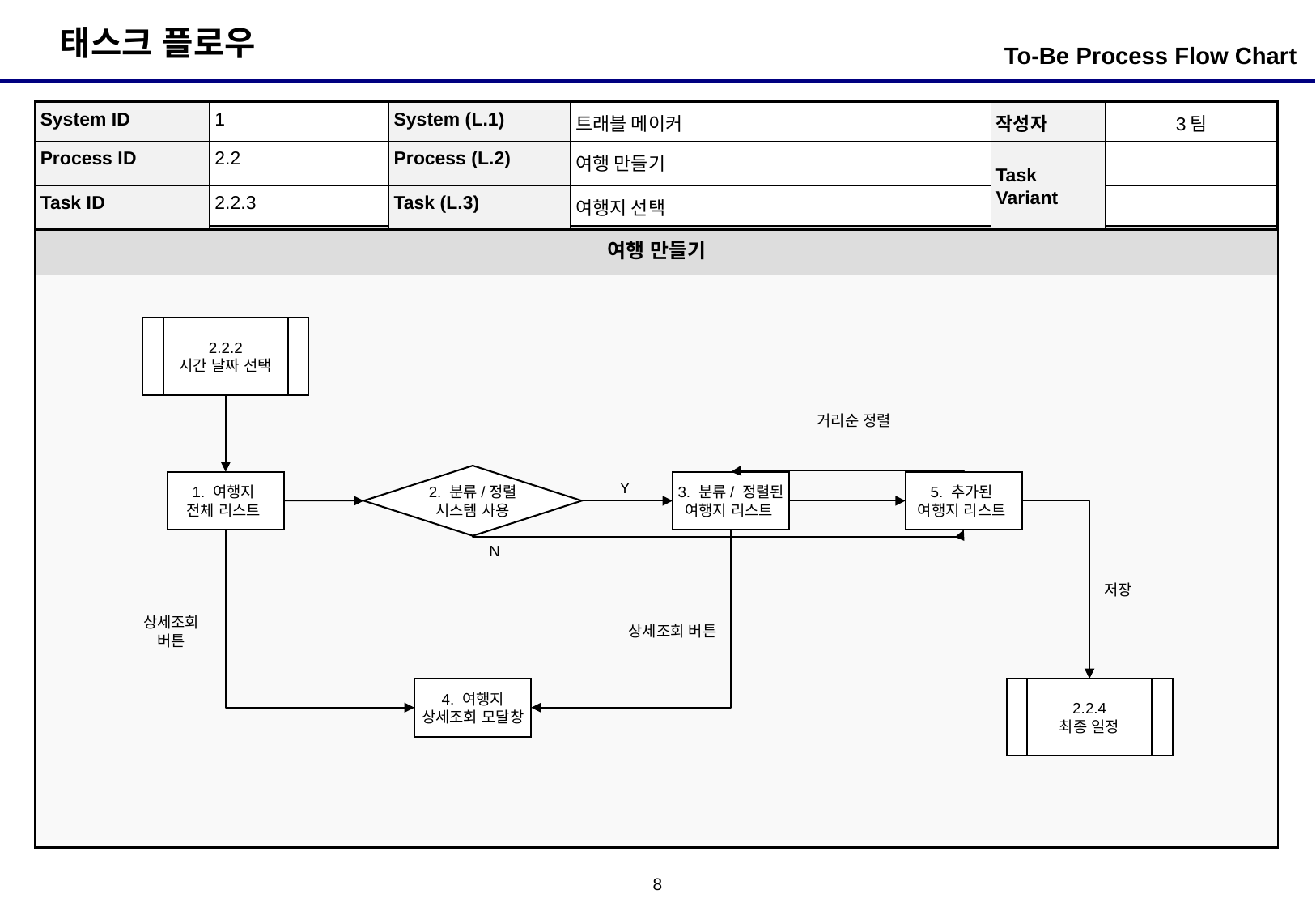

To-Be Process Flow Chart
| System ID | 1 | System (L.1) | 트래블 메이커 | 작성자 | 3팀 |
| --- | --- | --- | --- | --- | --- |
| Process ID | 2.2 | Process (L.2) | 여행 만들기 | Task Variant |  |
| Task ID | 2.2.3 | Task (L.3) | 여행지 선택 |  |  |
| 여행 만들기 |
| --- |
|  |
2.2.2
시간 날짜 선택
거리순 정렬
2. 분류/정렬 시스템 사용
1. 여행지
전체 리스트
5. 추가된
여행지 리스트
3. 분류/ 정렬된
여행지 리스트
Y
N
저장
상세조회 버튼
상세조회 버튼
4. 여행지 상세조회 모달창
2.2.4
최종 일정